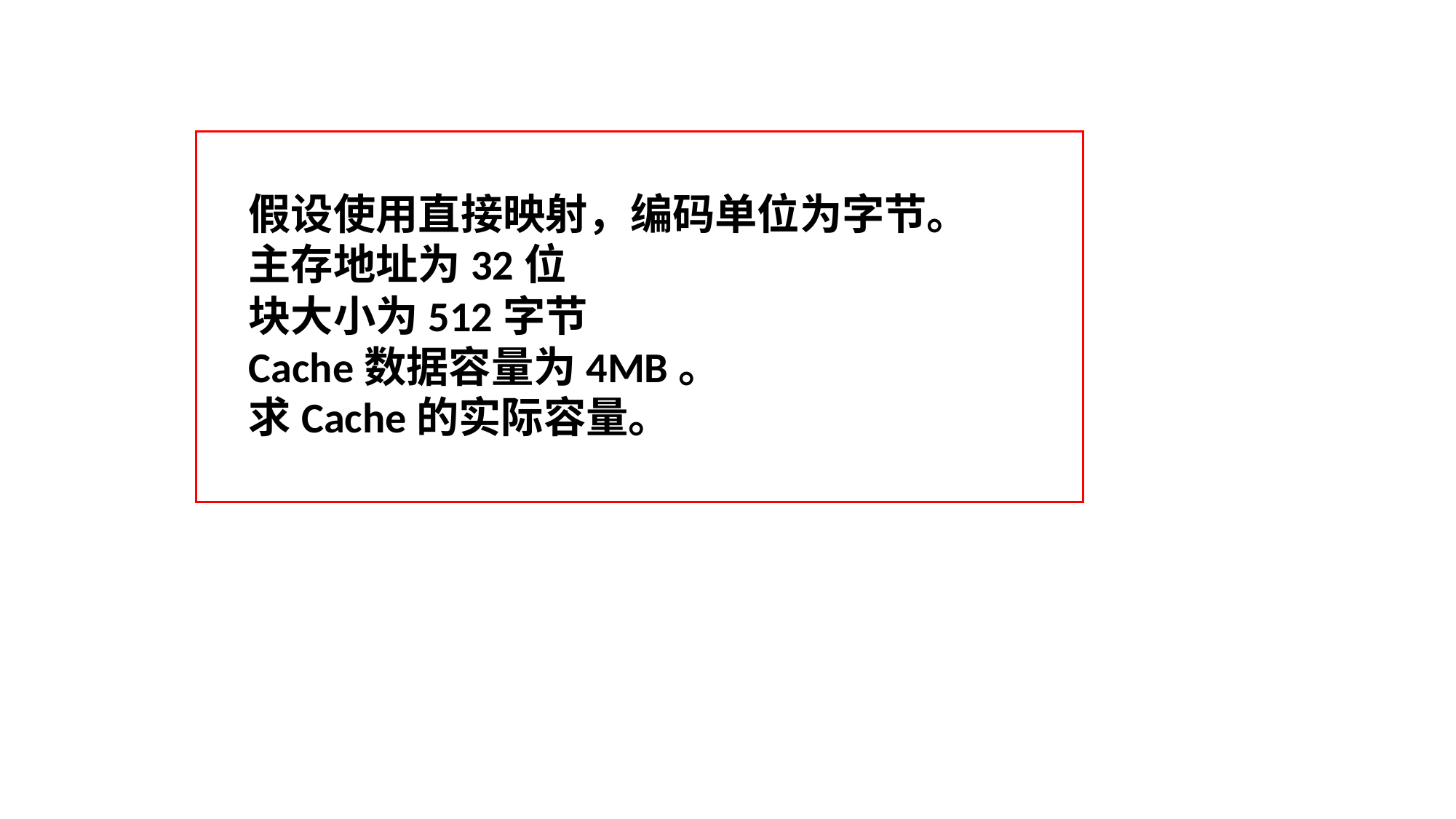

假设使用直接映射，编码单位为字节。
主存地址为32位
块大小为512字节
Cache数据容量为4MB。
求Cache的实际容量。